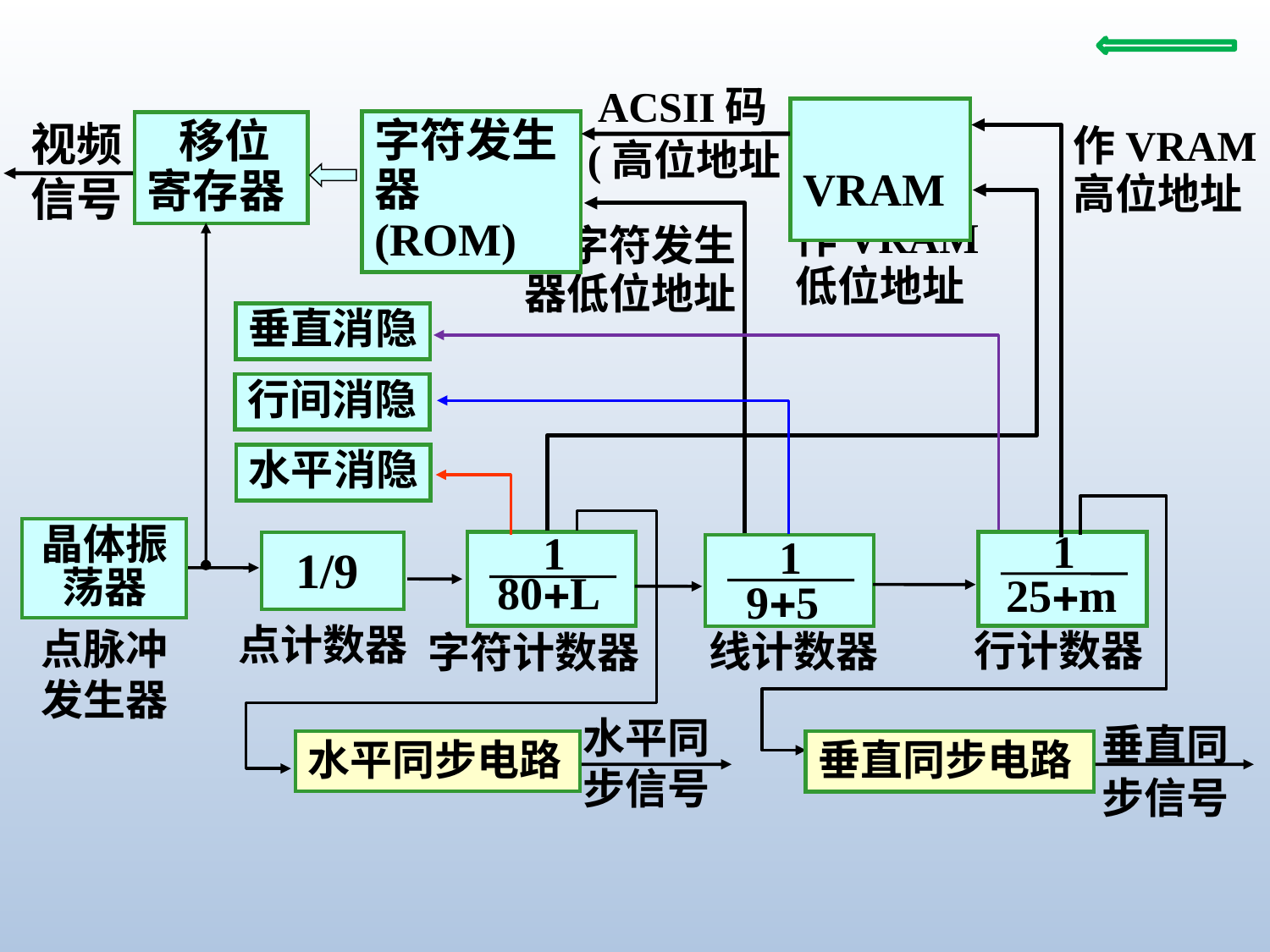

ACSII码
(高位地址)

VRAM

视频信号
字符发生器(ROM)
  移位
寄存器
作VRAM高位地址

作VRAM低位地址
送字符发生器低位地址

垂直消隐

行间消隐

水平消隐

1
晶体振荡器
1
1

  1/9

 25+m
80+L
 9+5

点计数器
点脉冲发生器
行计数器
线计数器
字符计数器
水平同步信号
垂直同步信号
水平同步电路
垂直同步电路